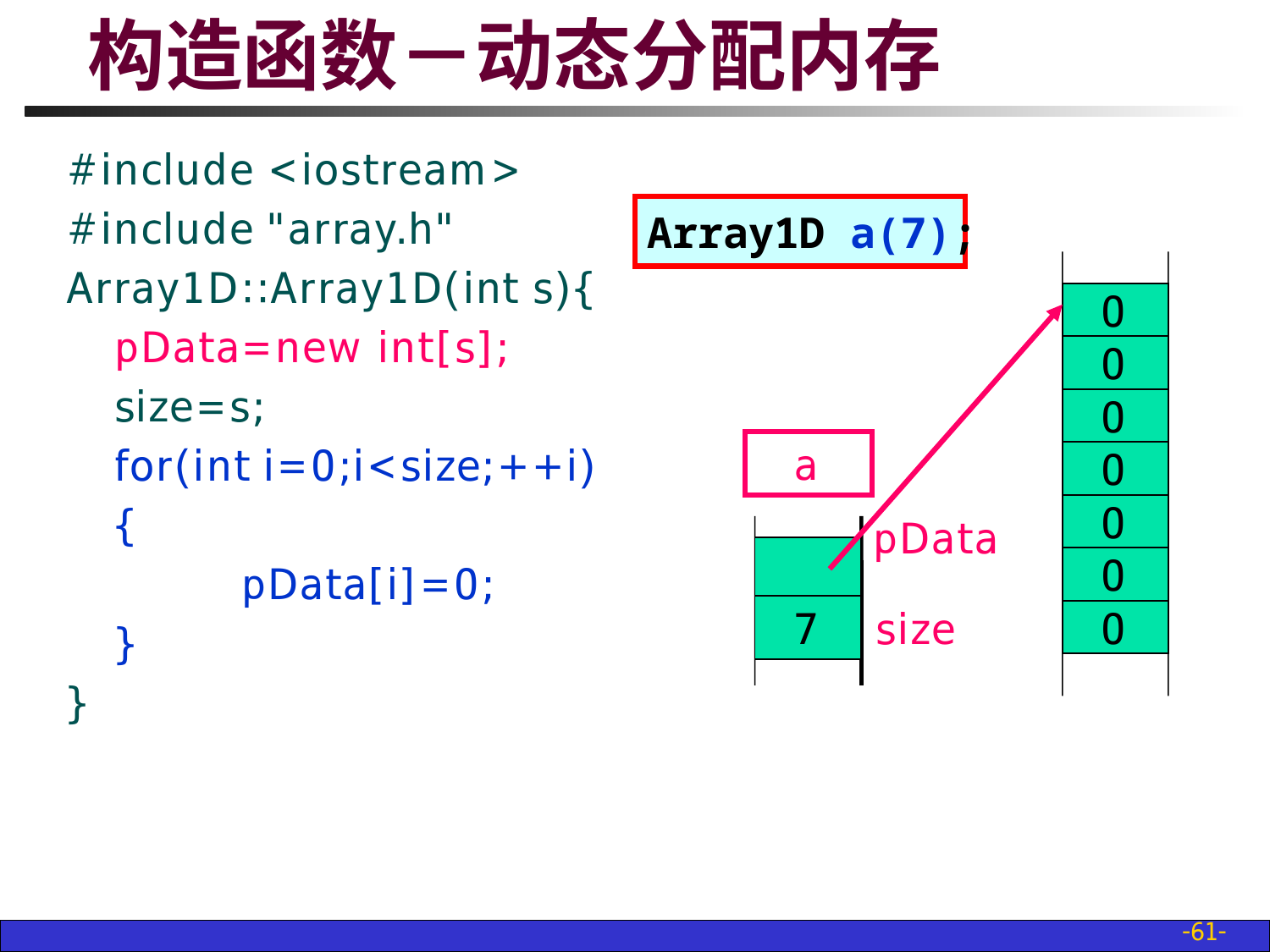

# 构造函数－动态分配内存
#include <iostream>
#include "array.h"
Array1D::Array1D(int s){
	pData=new int[s];
	size=s;
	for(int i=0;i<size;++i)
	{
		pData[i]=0;
	}
}
Array1D a(7);

0
0

0
0
0
0
0

a
pData

7
size
-61-